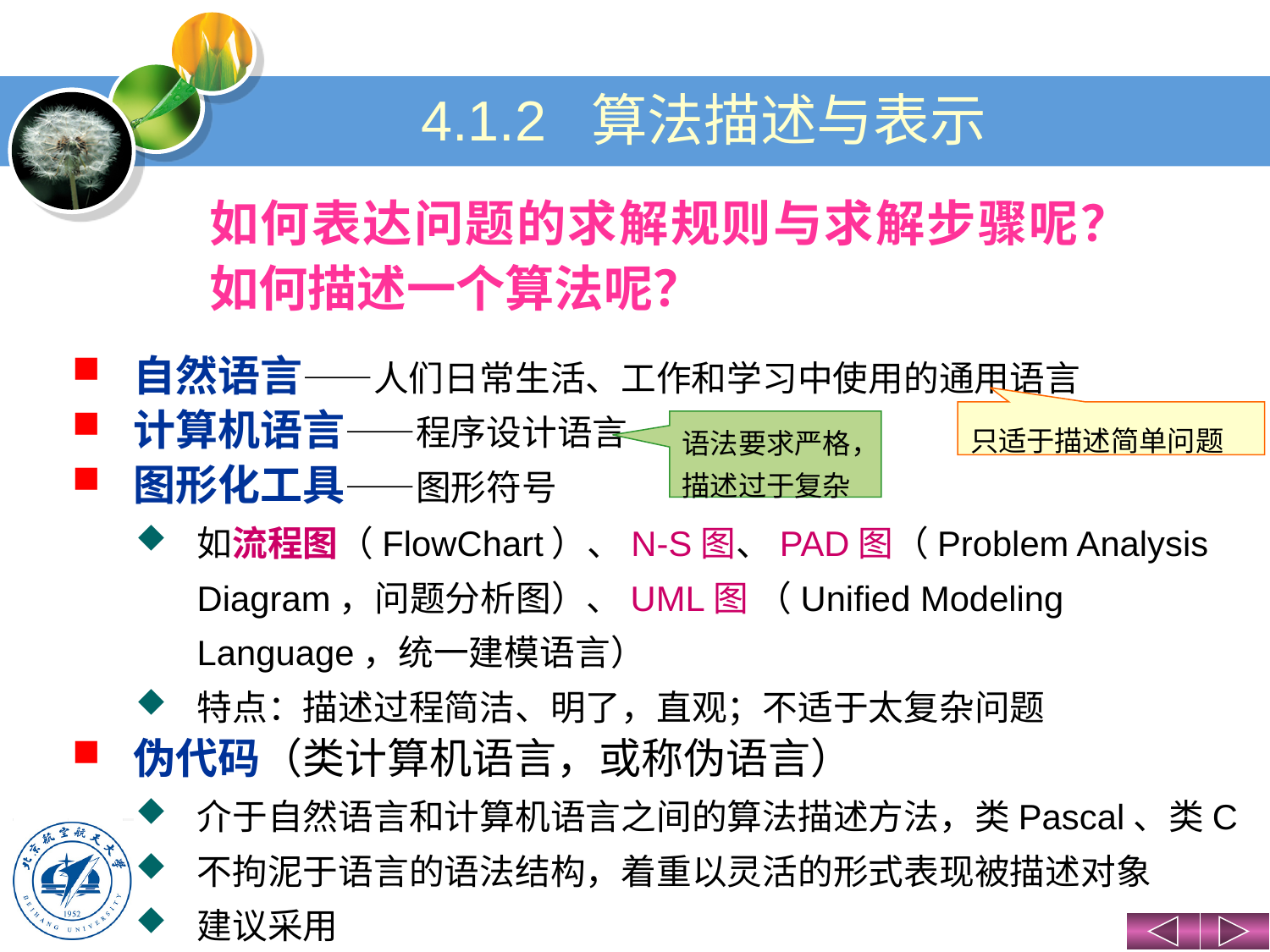

# 4.1.2  算法描述与表示
如何表达问题的求解规则与求解步骤呢？如何描述一个算法呢？
自然语言——人们日常生活、工作和学习中使用的通用语言
计算机语言——程序设计语言
图形化工具——图形符号
如流程图（FlowChart）、N-S图、PAD图（Problem Analysis Diagram，问题分析图）、UML图 （Unified Modeling Language，统一建模语言）
特点：描述过程简洁、明了，直观；不适于太复杂问题
伪代码（类计算机语言，或称伪语言）
介于自然语言和计算机语言之间的算法描述方法，类Pascal、类C
不拘泥于语言的语法结构，着重以灵活的形式表现被描述对象
建议采用
只适于描述简单问题
语法要求严格，描述过于复杂
31